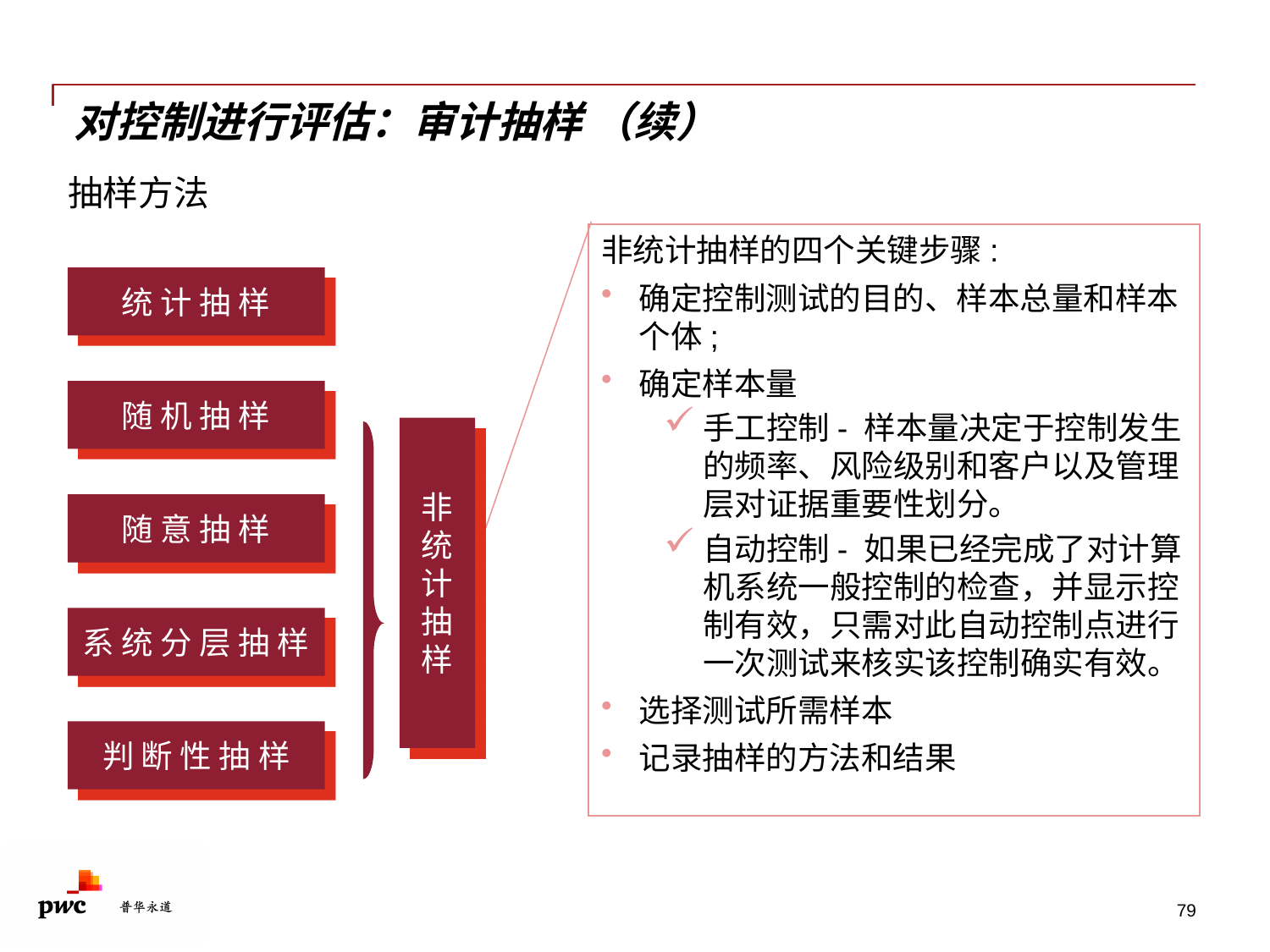

# 对控制进行评估：审计抽样 （续）
抽样方法

非统计抽样的四个关键步骤:
确定控制测试的目的、样本总量和样本个体;
确定样本量
手工控制- 样本量决定于控制发生的频率、风险级别和客户以及管理层对证据重要性划分。
自动控制- 如果已经完成了对计算机系统一般控制的检查，并显示控制有效，只需对此自动控制点进行一次测试来核实该控制确实有效。
选择测试所需样本
记录抽样的方法和结果

统 计 抽 样
随 机 抽 样
随 意 抽 样
系 统 分 层 抽 样
判 断 性 抽 样
非
统
计
抽
样

79